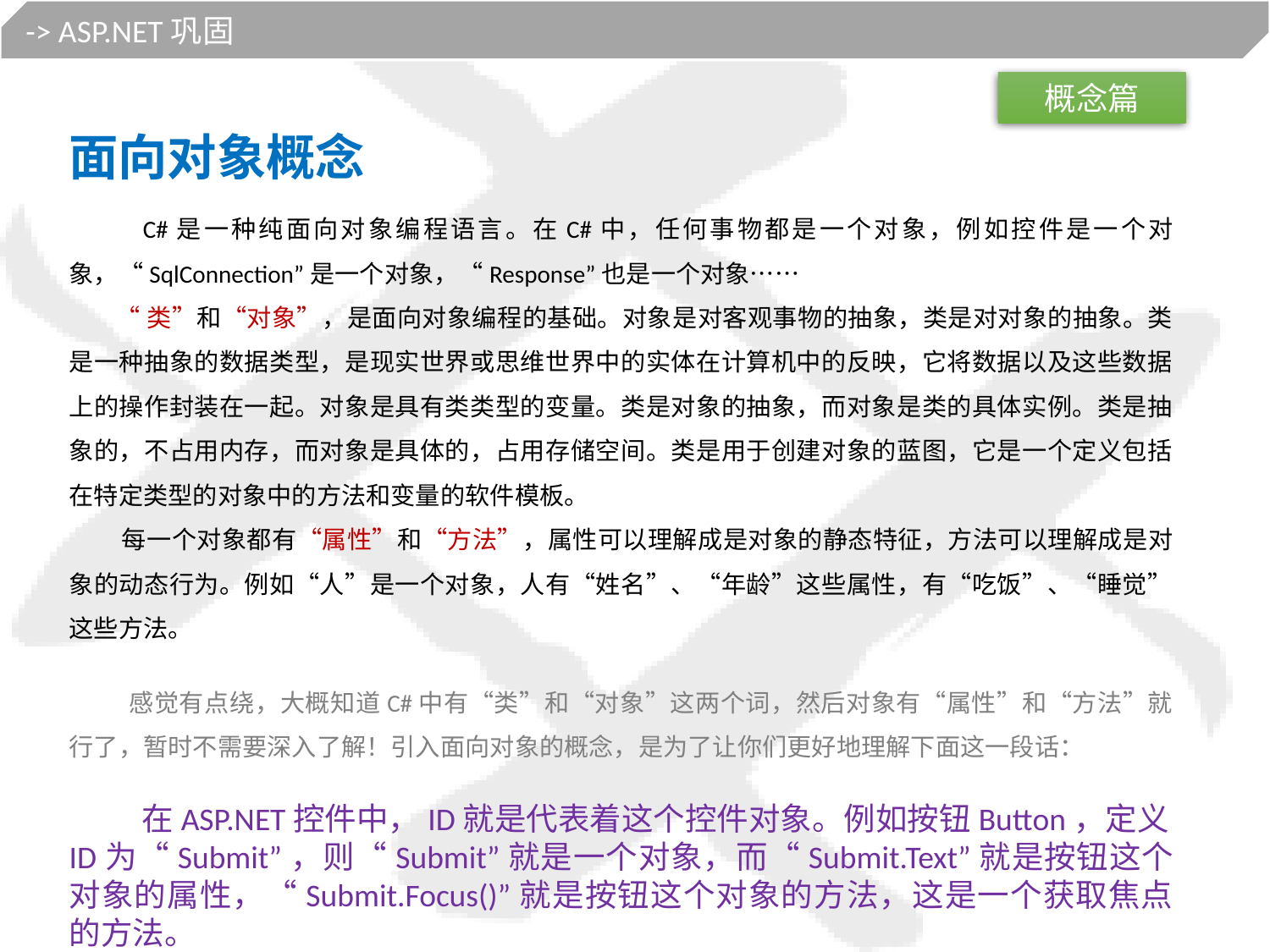

-> ASP.NET巩固
概念篇
面向对象概念
         C#是一种纯面向对象编程语言。在C#中，任何事物都是一个对象，例如控件是一个对象，“SqlConnection”是一个对象，“Response”也是一个对象……
        “类”和“对象”，是面向对象编程的基础。对象是对客观事物的抽象，类是对对象的抽象。类是一种抽象的数据类型，是现实世界或思维世界中的实体在计算机中的反映，它将数据以及这些数据上的操作封装在一起。对象是具有类类型的变量。类是对象的抽象，而对象是类的具体实例。类是抽象的，不占用内存，而对象是具体的，占用存储空间。类是用于创建对象的蓝图，它是一个定义包括在特定类型的对象中的方法和变量的软件模板。
        每一个对象都有“属性”和“方法”，属性可以理解成是对象的静态特征，方法可以理解成是对象的动态行为。例如“人”是一个对象，人有“姓名”、“年龄”这些属性，有“吃饭”、“睡觉”这些方法。

         感觉有点绕，大概知道C#中有“类”和“对象”这两个词，然后对象有“属性”和“方法”就行了，暂时不需要深入了解！引入面向对象的概念，是为了让你们更好地理解下面这一段话：

         在ASP.NET控件中，ID就是代表着这个控件对象。例如按钮Button，定义ID为“Submit”，则“Submit”就是一个对象，而“Submit.Text”就是按钮这个对象的属性，“Submit.Focus()”就是按钮这个对象的方法，这是一个获取焦点的方法。